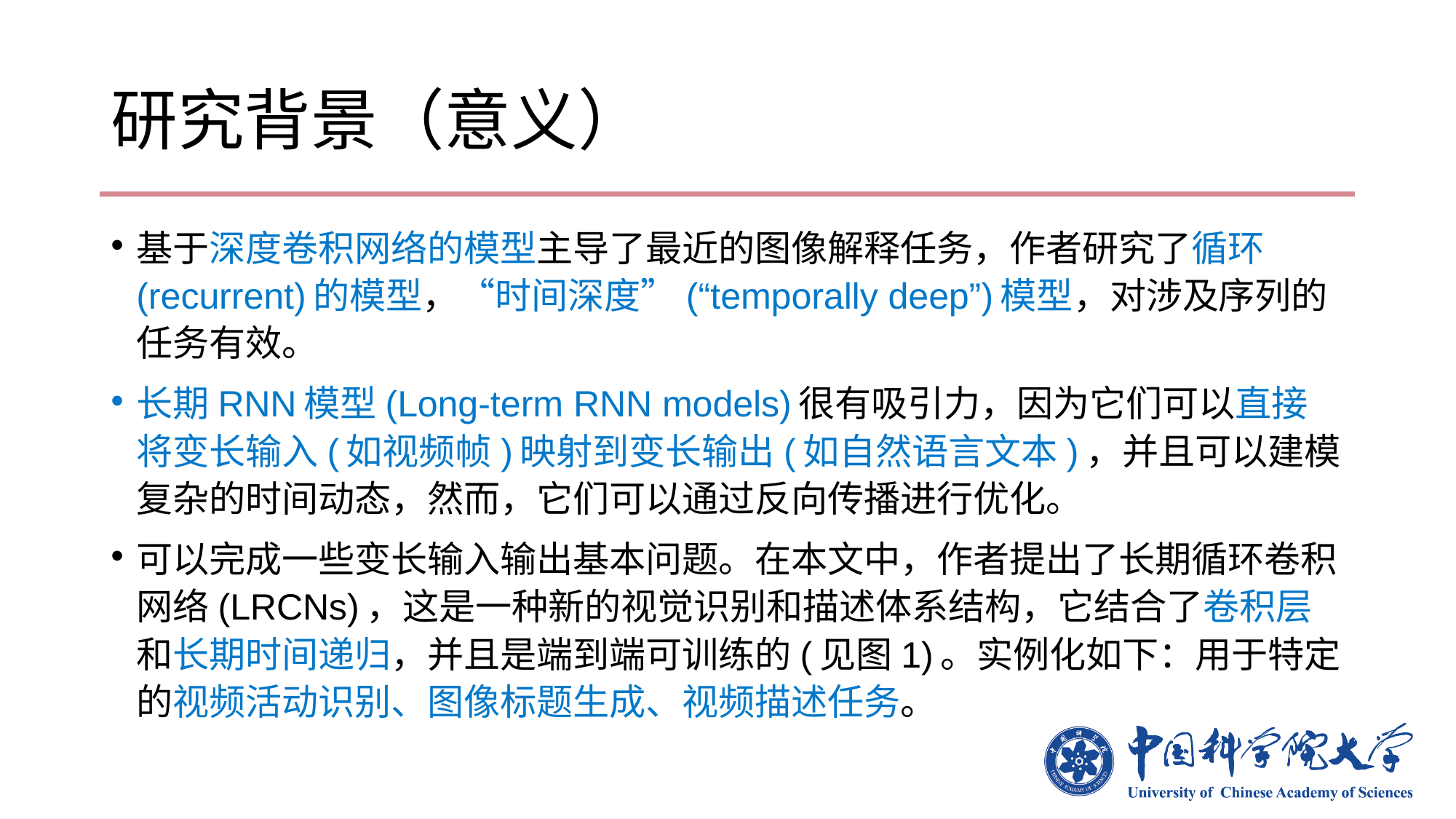

# 研究背景（意义）
基于深度卷积网络的模型主导了最近的图像解释任务，作者研究了循环(recurrent)的模型，“时间深度”(“temporally deep”)模型，对涉及序列的任务有效。
长期RNN模型(Long-term RNN models)很有吸引力，因为它们可以直接将变长输入(如视频帧)映射到变长输出(如自然语言文本)，并且可以建模复杂的时间动态，然而，它们可以通过反向传播进行优化。
可以完成一些变长输入输出基本问题。在本文中，作者提出了长期循环卷积网络(LRCNs)，这是一种新的视觉识别和描述体系结构，它结合了卷积层和长期时间递归，并且是端到端可训练的(见图1)。实例化如下：用于特定的视频活动识别、图像标题生成、视频描述任务。